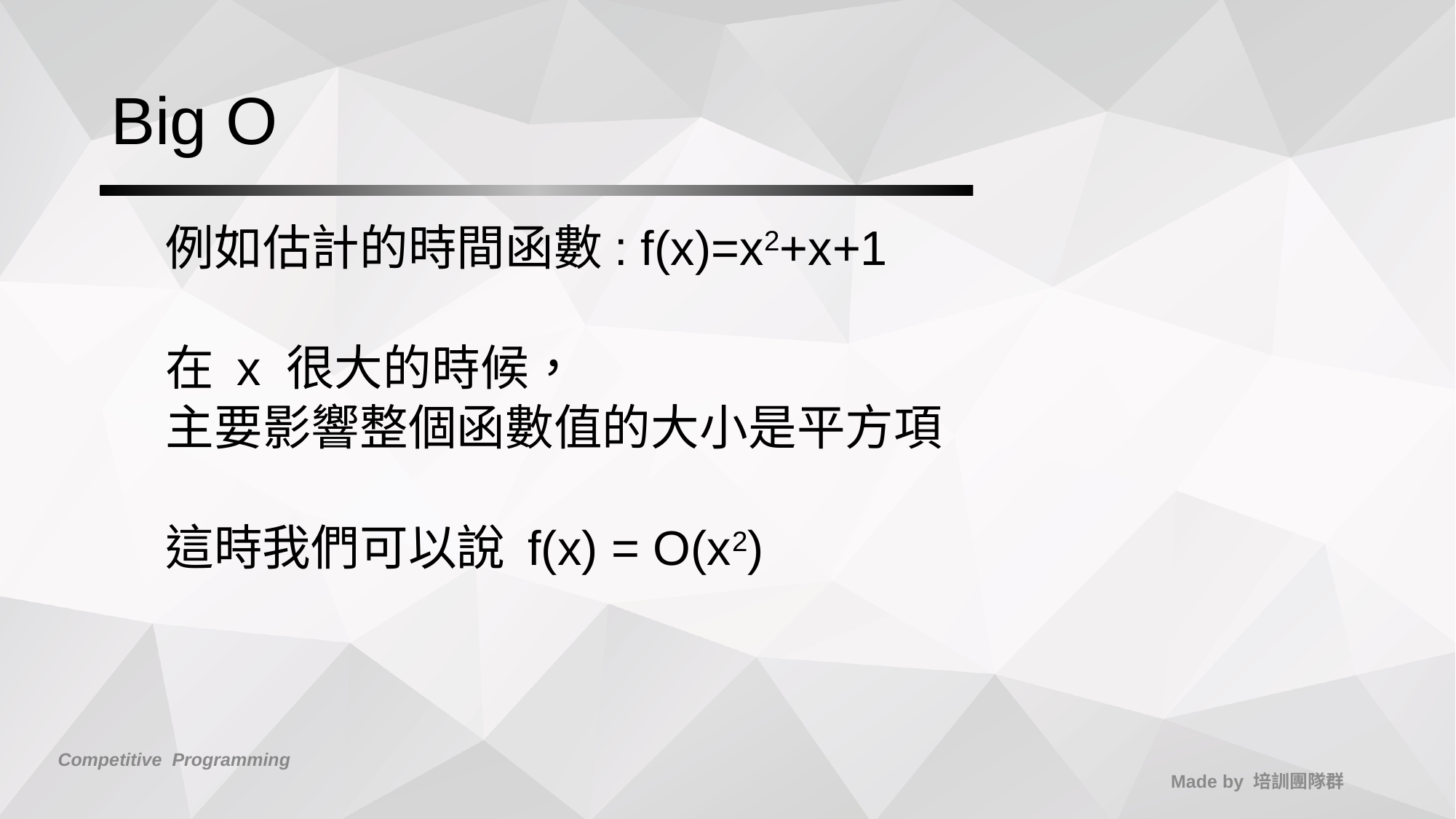

# Big O
例如估計的時間函數: f(x)=x2+x+1

在 x 很大的時候，
主要影響整個函數值的大小是平方項

這時我們可以說 f(x) = O(x2)